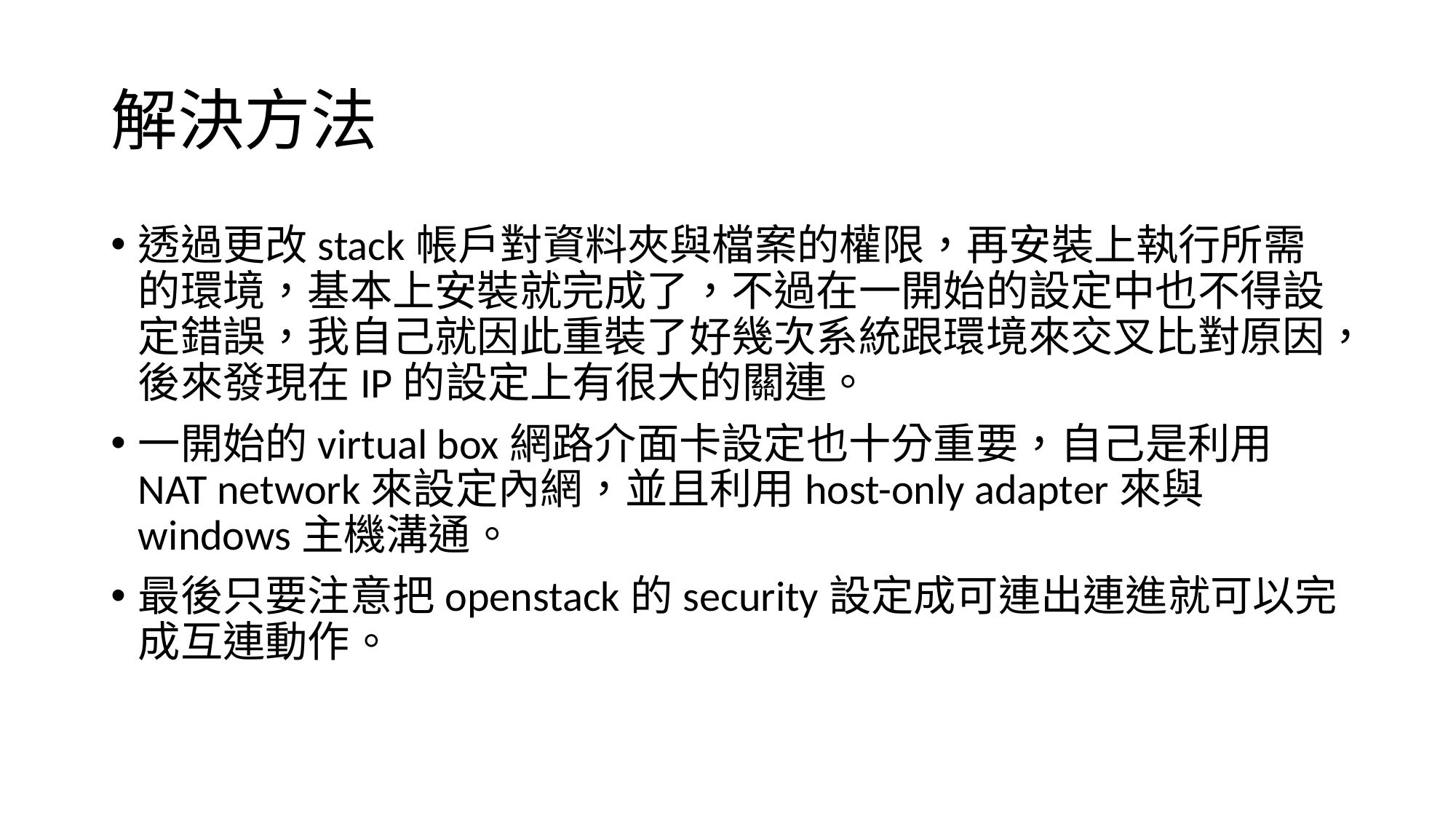

# 解決方法
透過更改stack帳戶對資料夾與檔案的權限，再安裝上執行所需的環境，基本上安裝就完成了，不過在一開始的設定中也不得設定錯誤，我自己就因此重裝了好幾次系統跟環境來交叉比對原因，後來發現在IP的設定上有很大的關連。
一開始的virtual box網路介面卡設定也十分重要，自己是利用NAT network來設定內網，並且利用host-only adapter來與windows主機溝通。
最後只要注意把openstack的security設定成可連出連進就可以完成互連動作。